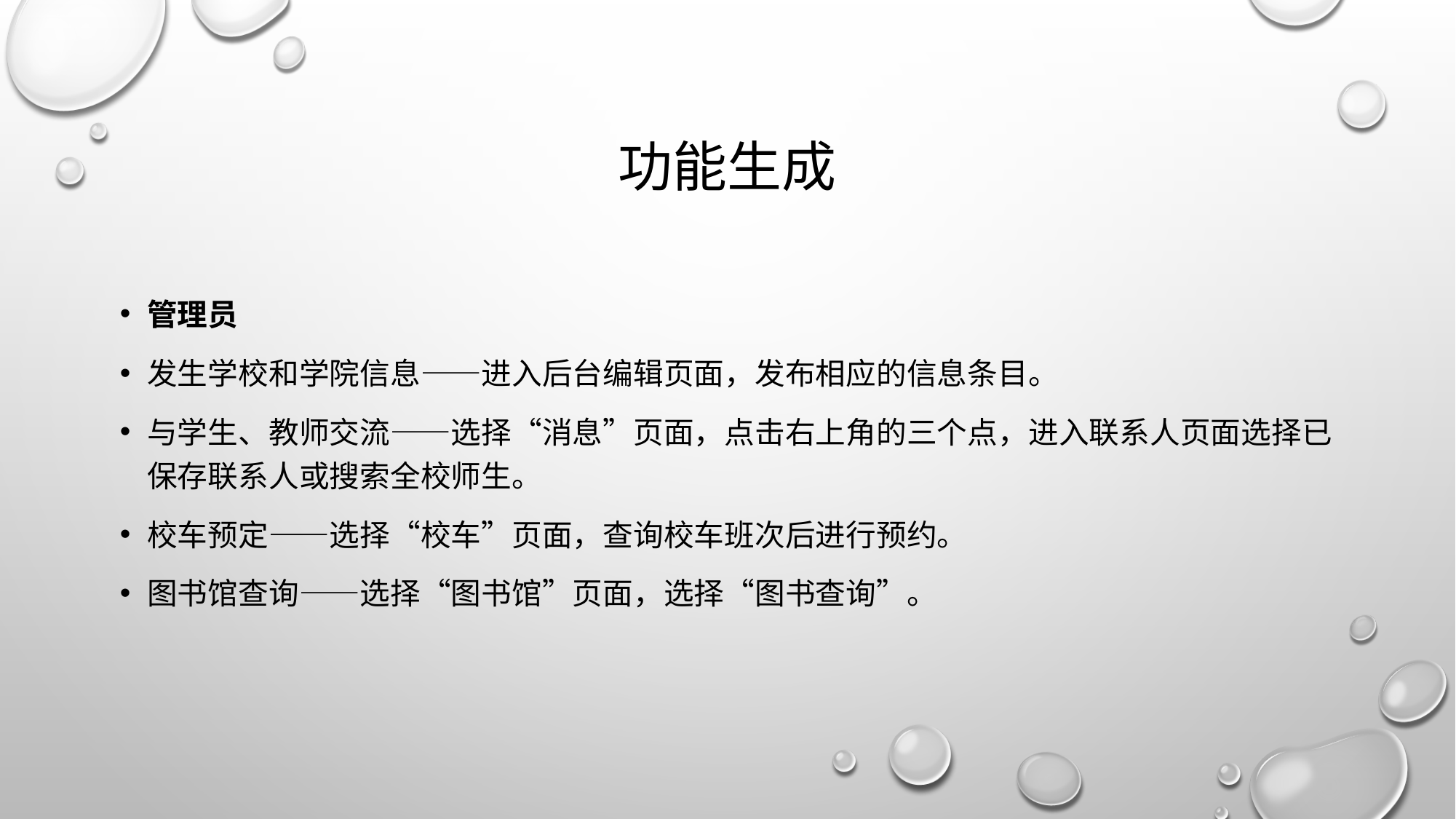

# 功能生成
管理员
发生学校和学院信息——进入后台编辑页面，发布相应的信息条目。
与学生、教师交流——选择“消息”页面，点击右上角的三个点，进入联系人页面选择已保存联系人或搜索全校师生。
校车预定——选择“校车”页面，查询校车班次后进行预约。
图书馆查询——选择“图书馆”页面，选择“图书查询”。